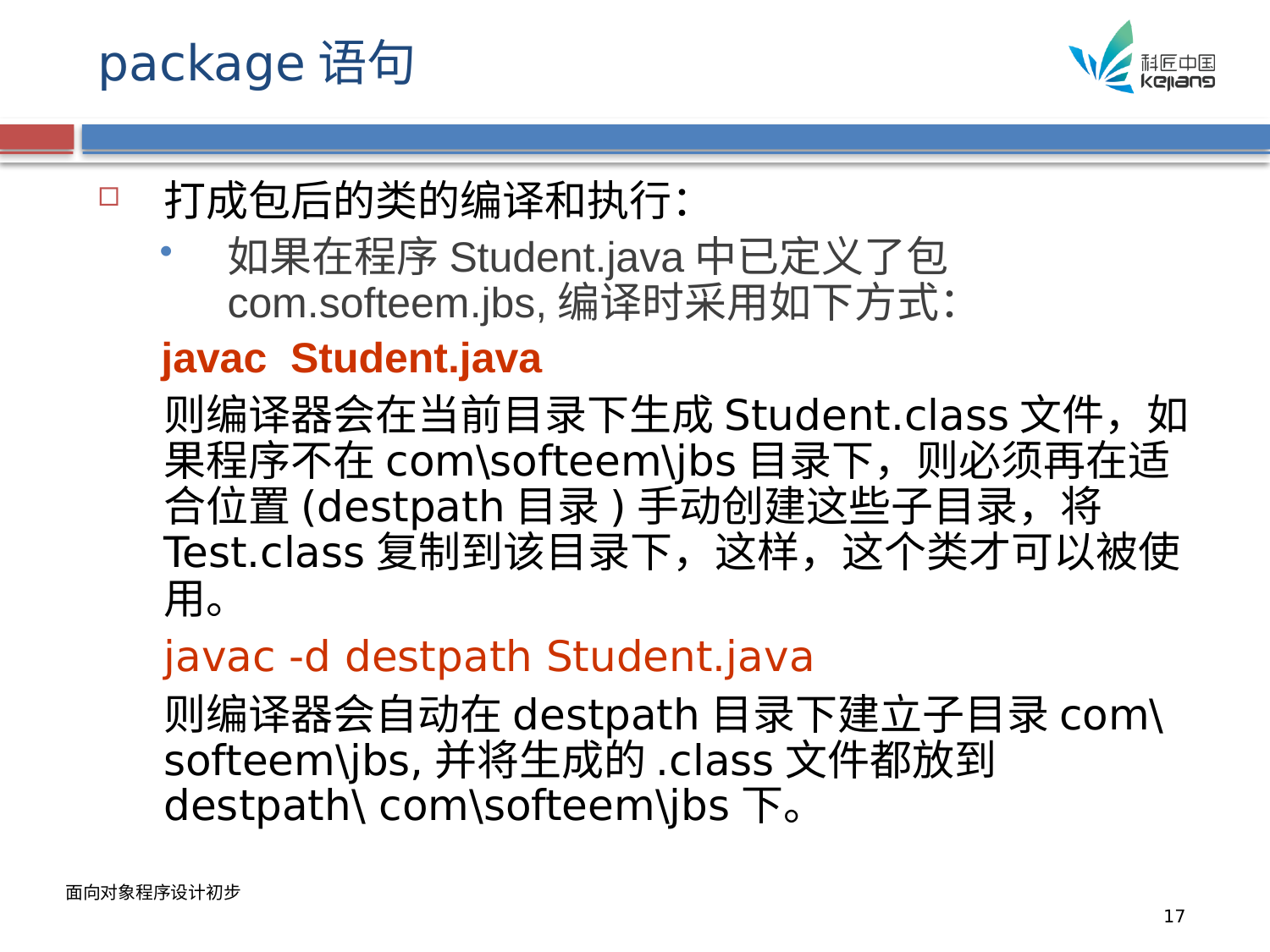

# package语句
打成包后的类的编译和执行：
如果在程序Student.java中已定义了包com.softeem.jbs,编译时采用如下方式：
javac  Student.java
	则编译器会在当前目录下生成Student.class文件，如果程序不在com\softeem\jbs目录下，则必须再在适合位置(destpath目录)手动创建这些子目录，将Test.class复制到该目录下，这样，这个类才可以被使用。
	javac -d destpath Student.java
	则编译器会自动在destpath目录下建立子目录com\softeem\jbs,并将生成的.class文件都放到destpath\ com\softeem\jbs下。
面向对象程序设计初步
17